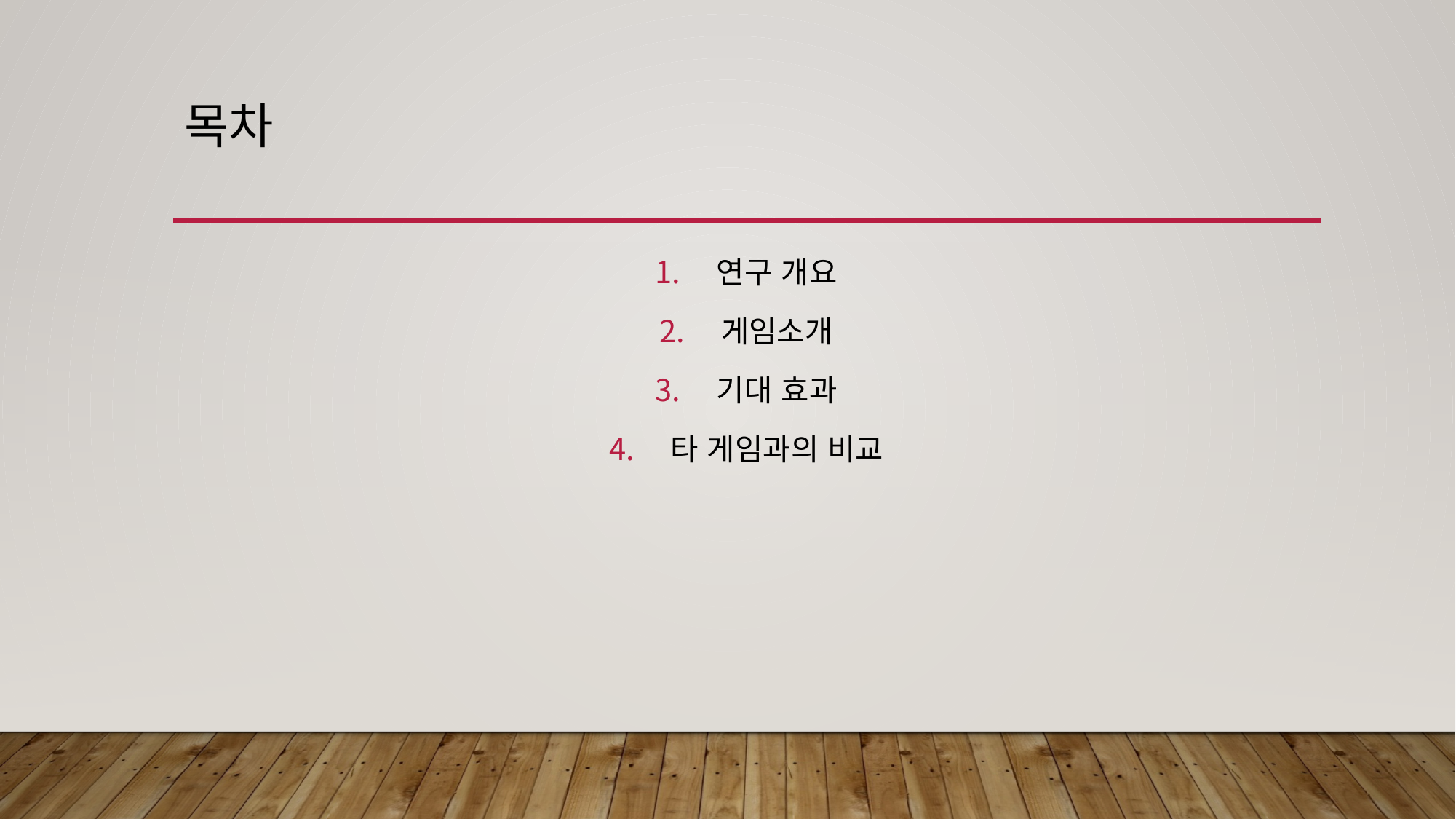

# 목차
연구 개요
게임소개
기대 효과
타 게임과의 비교